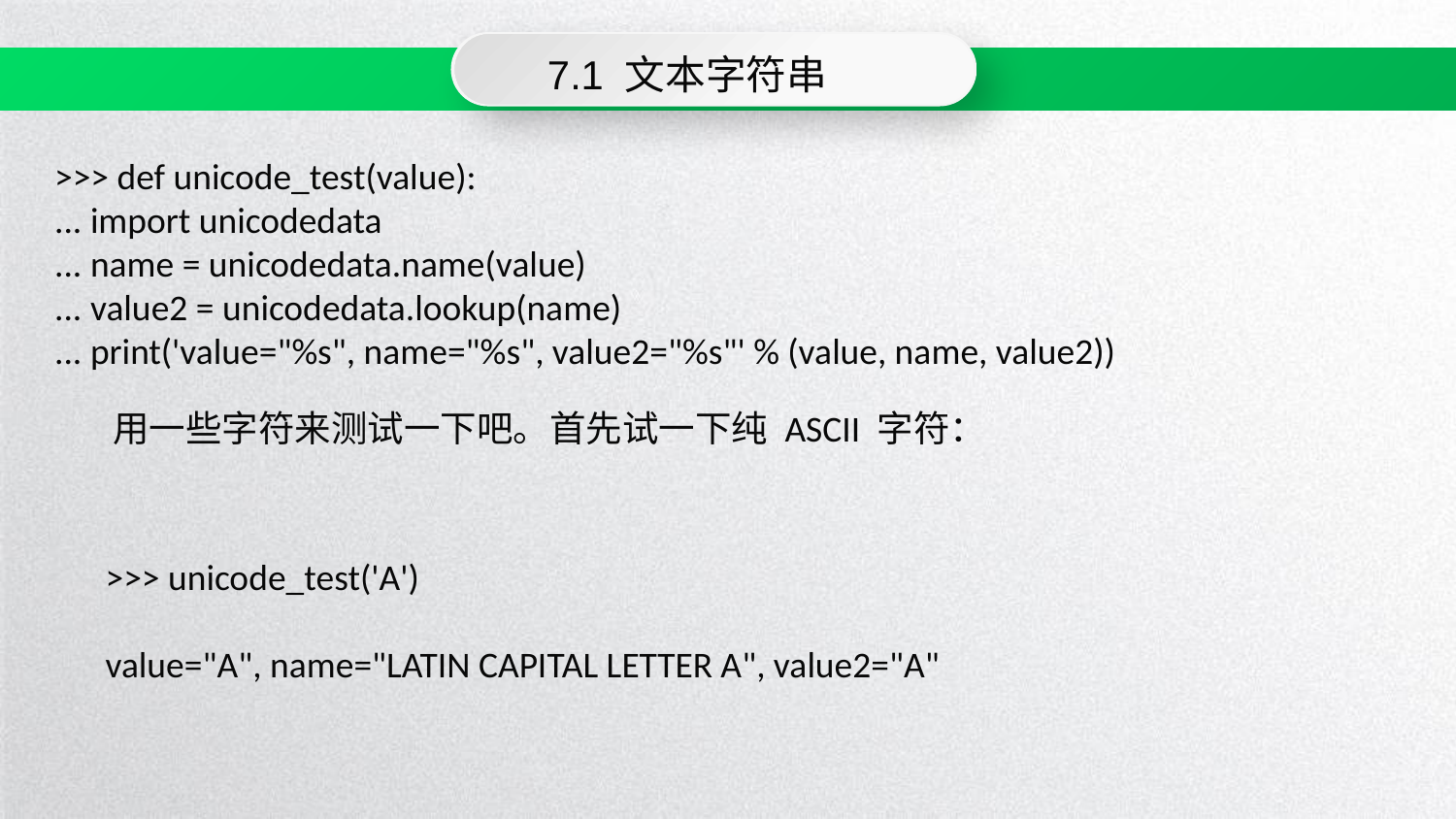

7.1 文本字符串
>>> def unicode_test(value):
... import unicodedata
... name = unicodedata.name(value)
... value2 = unicodedata.lookup(name)
... print('value="%s", name="%s", value2="%s"' % (value, name, value2))
      用一些字符来测试一下吧。首先试一下纯 ASCII 字符：
>>> unicode_test('A')

value="A", name="LATIN CAPITAL LETTER A", value2="A"